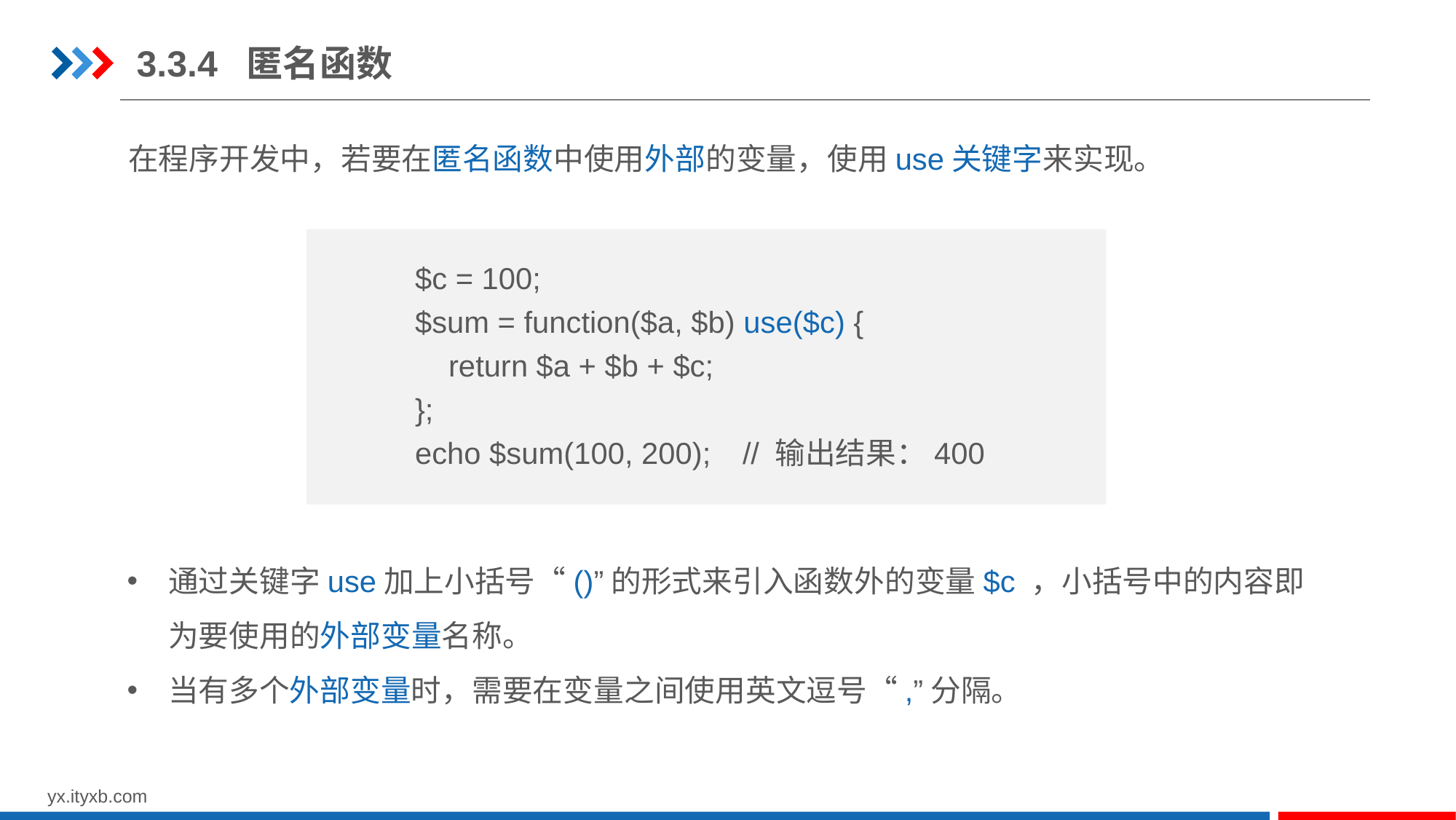

3.3.4  匿名函数
在程序开发中，若要在匿名函数中使用外部的变量，使用use关键字来实现。

$c = 100;
$sum = function($a, $b) use($c) {
    return $a + $b + $c;
};
echo $sum(100, 200);  	// 输出结果：400
通过关键字use加上小括号“()”的形式来引入函数外的变量$c ，小括号中的内容即为要使用的外部变量名称。
当有多个外部变量时，需要在变量之间使用英文逗号“,”分隔。